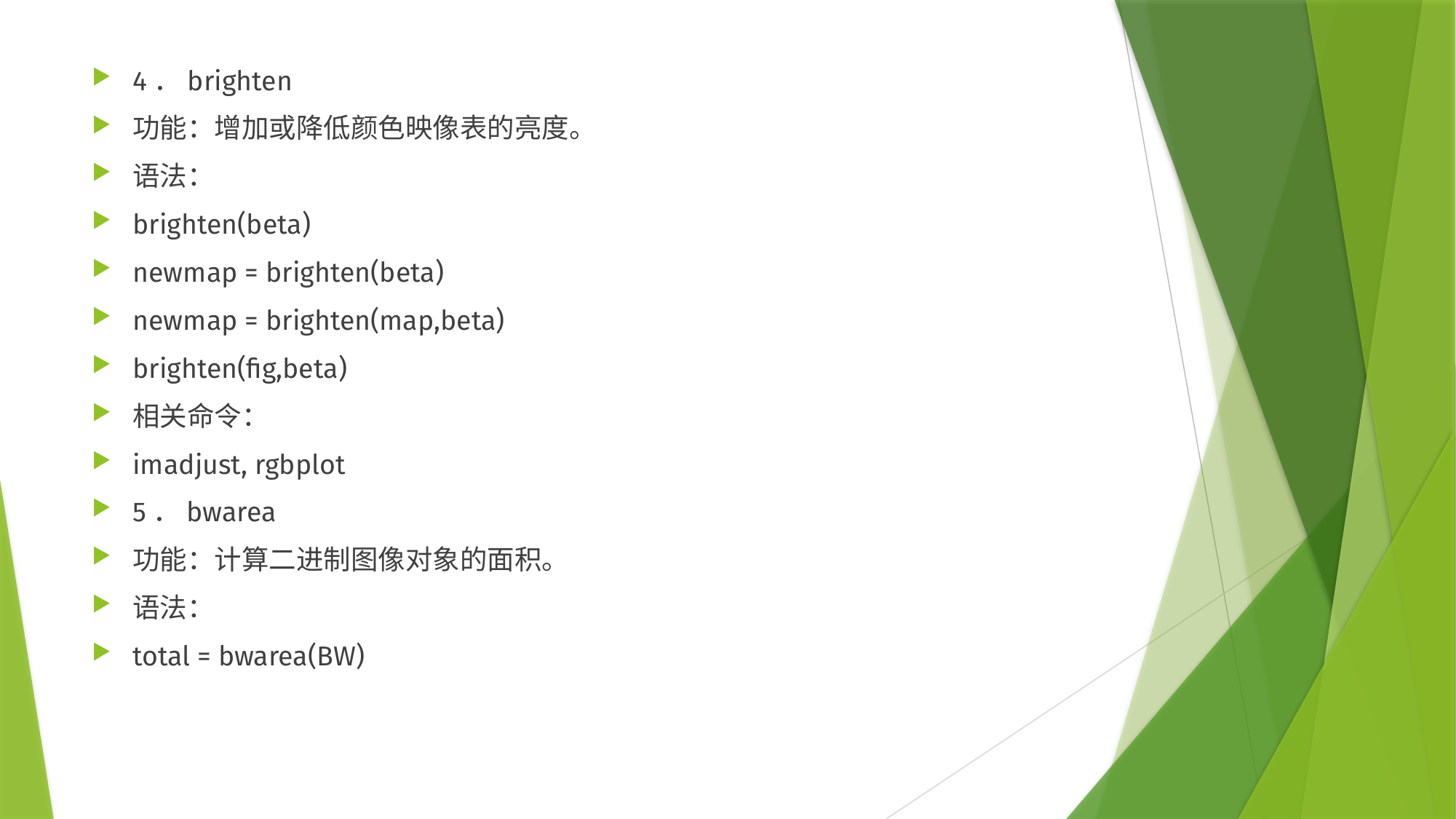

4．brighten
功能：增加或降低颜色映像表的亮度。
语法：
brighten(beta)
newmap = brighten(beta)
newmap = brighten(map,beta)
brighten(fig,beta)
相关命令：
imadjust, rgbplot
5．bwarea
功能：计算二进制图像对象的面积。
语法：
total = bwarea(BW)